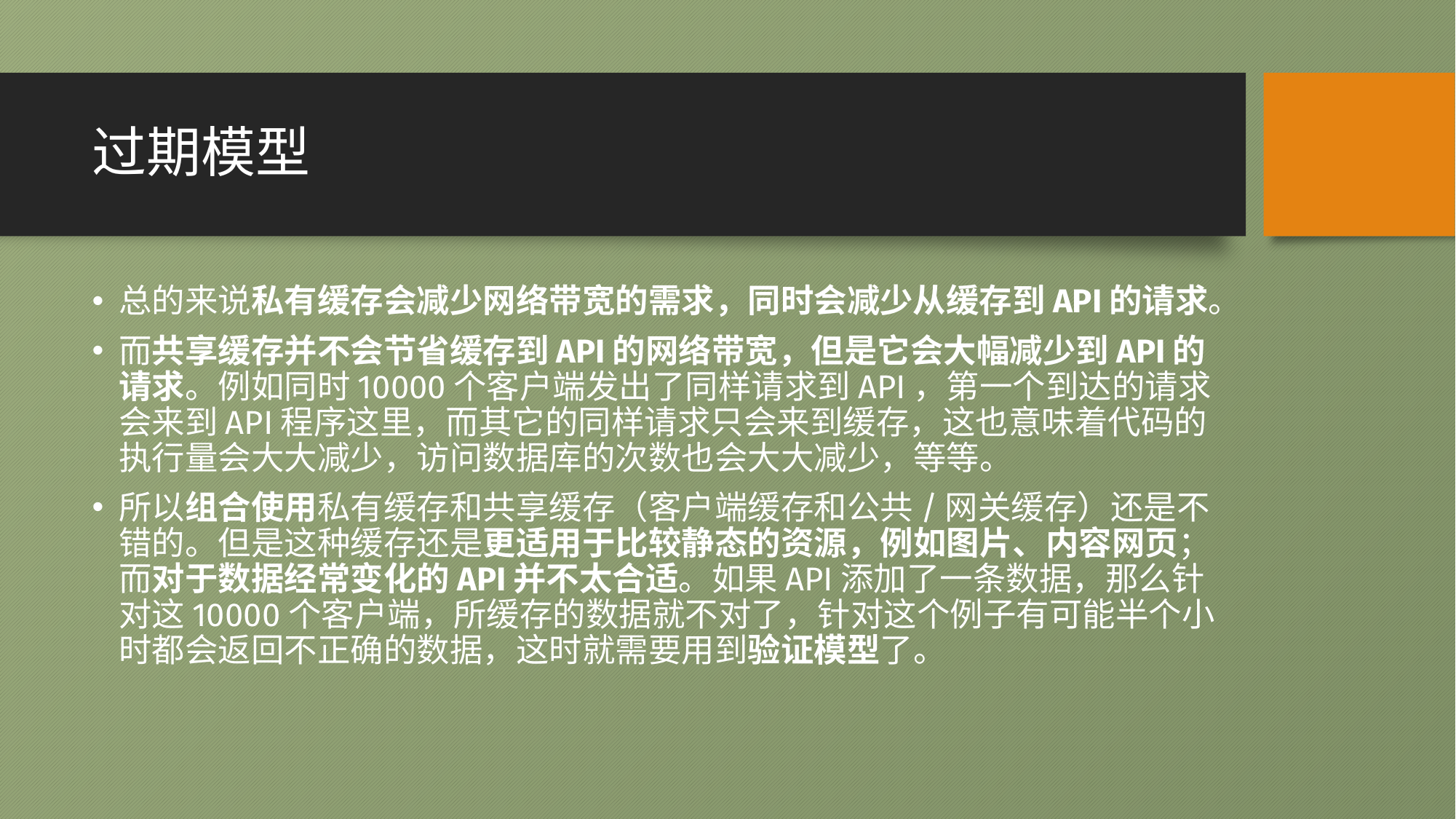

# 过期模型
总的来说私有缓存会减少网络带宽的需求，同时会减少从缓存到API的请求。
而共享缓存并不会节省缓存到API的网络带宽，但是它会大幅减少到API的请求。例如同时10000个客户端发出了同样请求到API，第一个到达的请求会来到API程序这里，而其它的同样请求只会来到缓存，这也意味着代码的执行量会大大减少，访问数据库的次数也会大大减少，等等。
所以组合使用私有缓存和共享缓存（客户端缓存和公共/网关缓存）还是不错的。但是这种缓存还是更适用于比较静态的资源，例如图片、内容网页；而对于数据经常变化的API并不太合适。如果API添加了一条数据，那么针对这10000个客户端，所缓存的数据就不对了，针对这个例子有可能半个小时都会返回不正确的数据，这时就需要用到验证模型了。